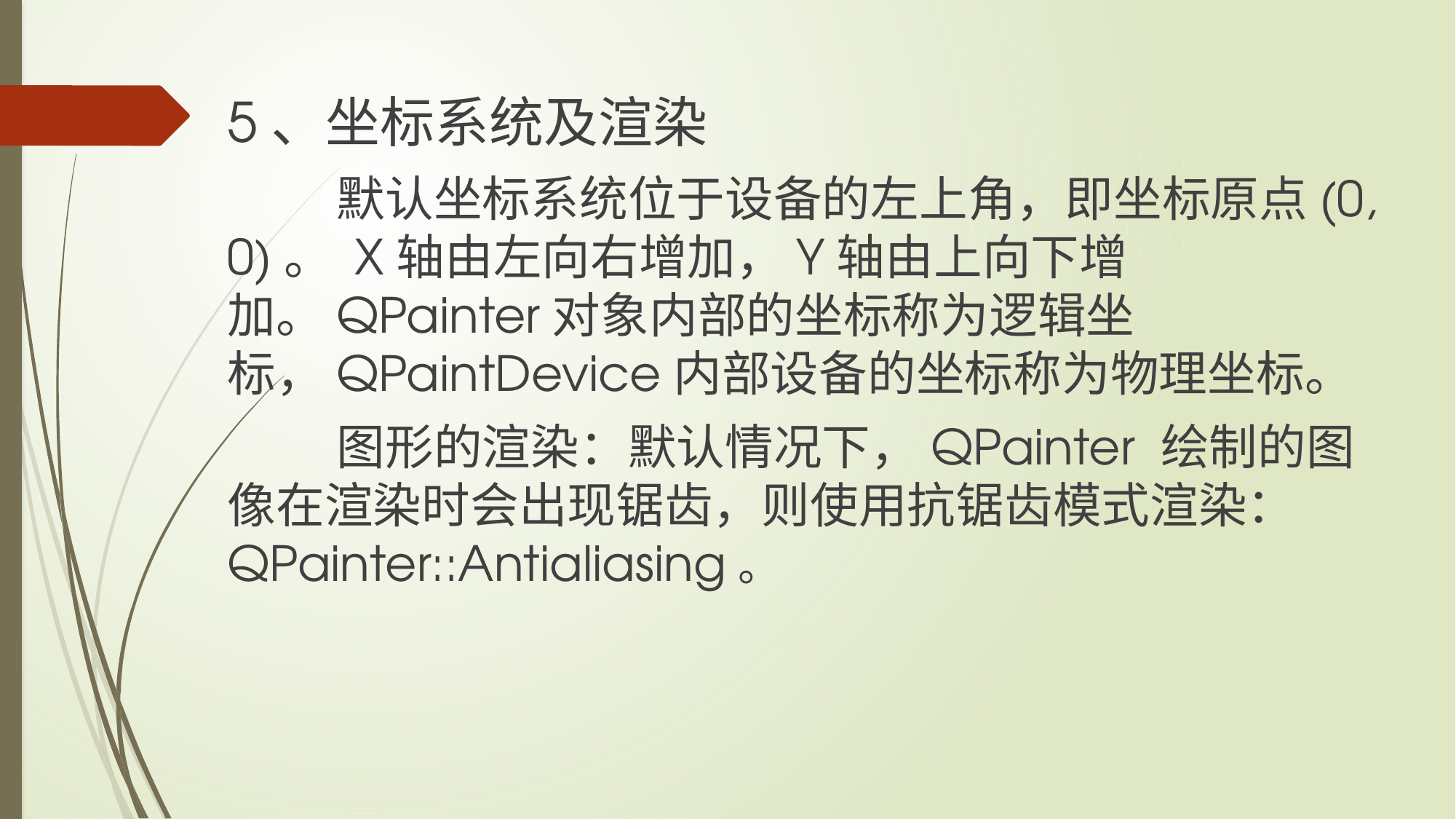

5、坐标系统及渲染
	默认坐标系统位于设备的左上角，即坐标原点(0, 0)。 X轴由左向右增加，Y轴由上向下增加。QPainter对象内部的坐标称为逻辑坐标，QPaintDevice内部设备的坐标称为物理坐标。
	图形的渲染：默认情况下，QPainter 绘制的图 像在渲染时会出现锯齿，则使用抗锯齿模式渲染：QPainter::Antialiasing。